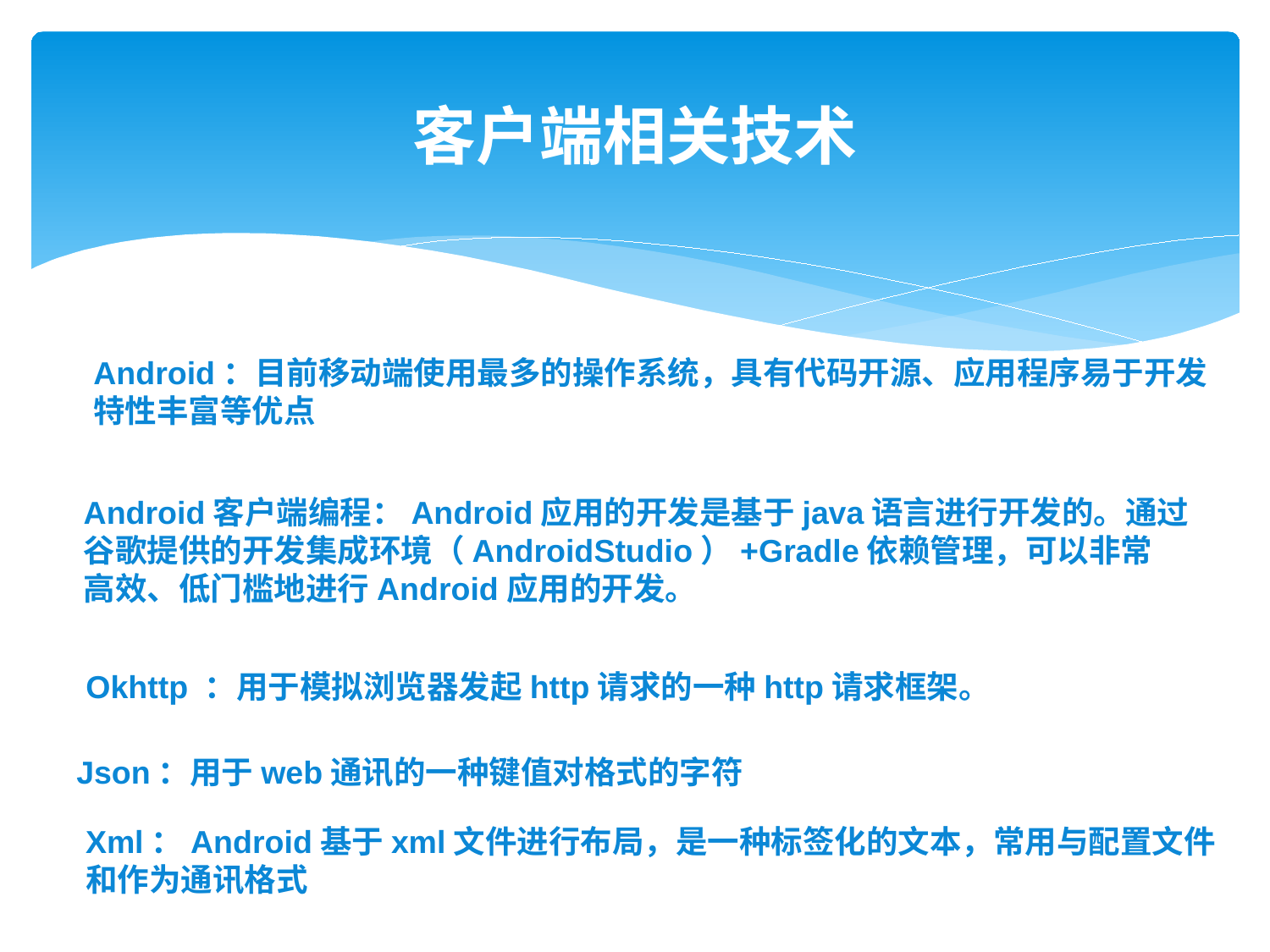

# 客户端相关技术
Android：目前移动端使用最多的操作系统，具有代码开源、应用程序易于开发
特性丰富等优点
Android客户端编程：Android应用的开发是基于java语言进行开发的。通过
谷歌提供的开发集成环境（AndroidStudio）+Gradle依赖管理，可以非常
高效、低门槛地进行Android应用的开发。
Okhttp ：用于模拟浏览器发起http请求的一种http请求框架。
Json：用于web通讯的一种键值对格式的字符
Xml：Android基于xml文件进行布局，是一种标签化的文本，常用与配置文件
和作为通讯格式